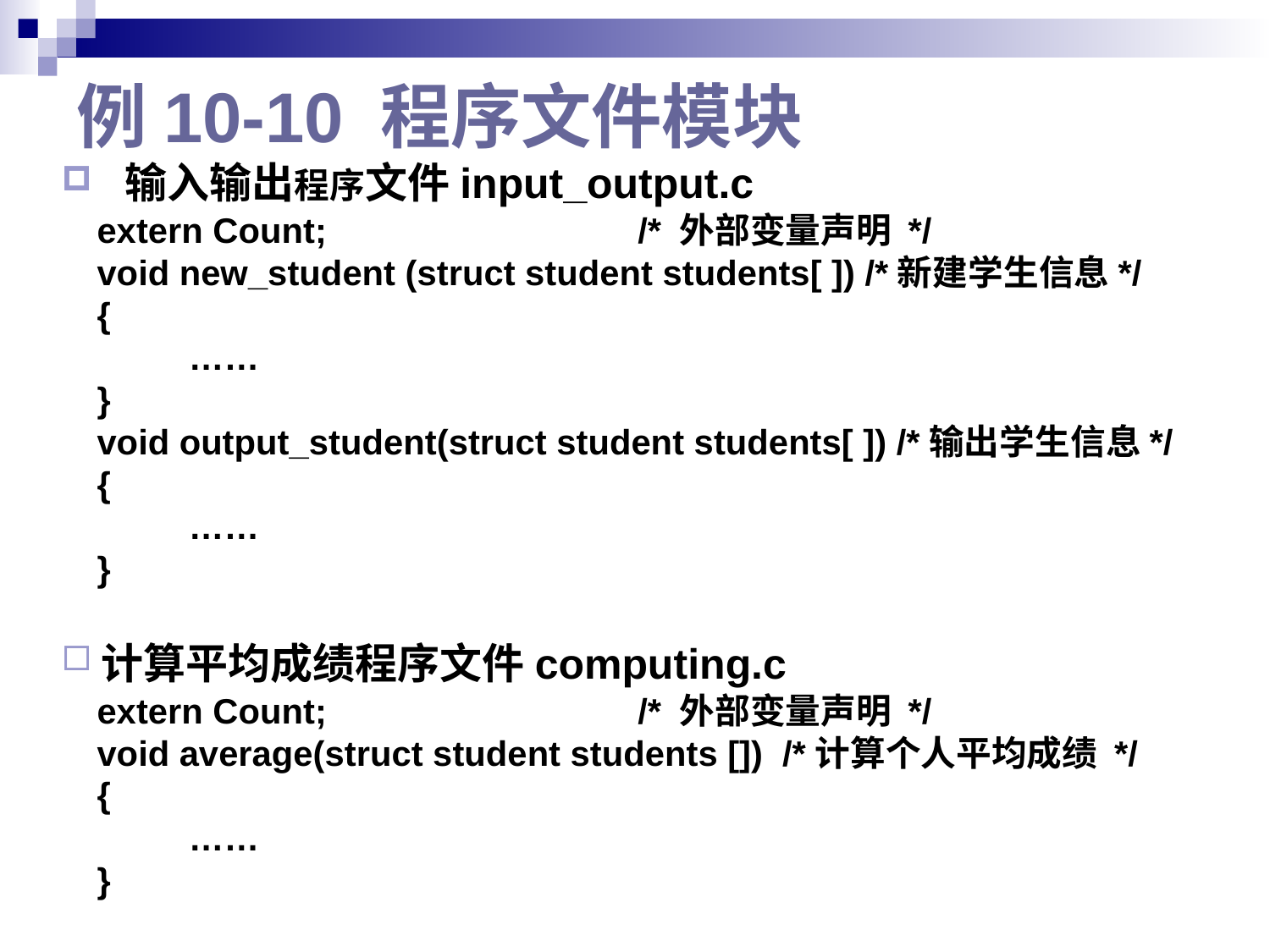

# 例10-10 程序文件模块
输入输出程序文件input_output.c
extern Count;		       /* 外部变量声明 */
void new_student (struct student students[ ]) /*新建学生信息*/
{
	……
}
void output_student(struct student students[ ]) /*输出学生信息*/
{
	……
}

计算平均成绩程序文件computing.c
extern Count;		       /* 外部变量声明 */
void average(struct student students [])  /*计算个人平均成绩 */
{
	……
}